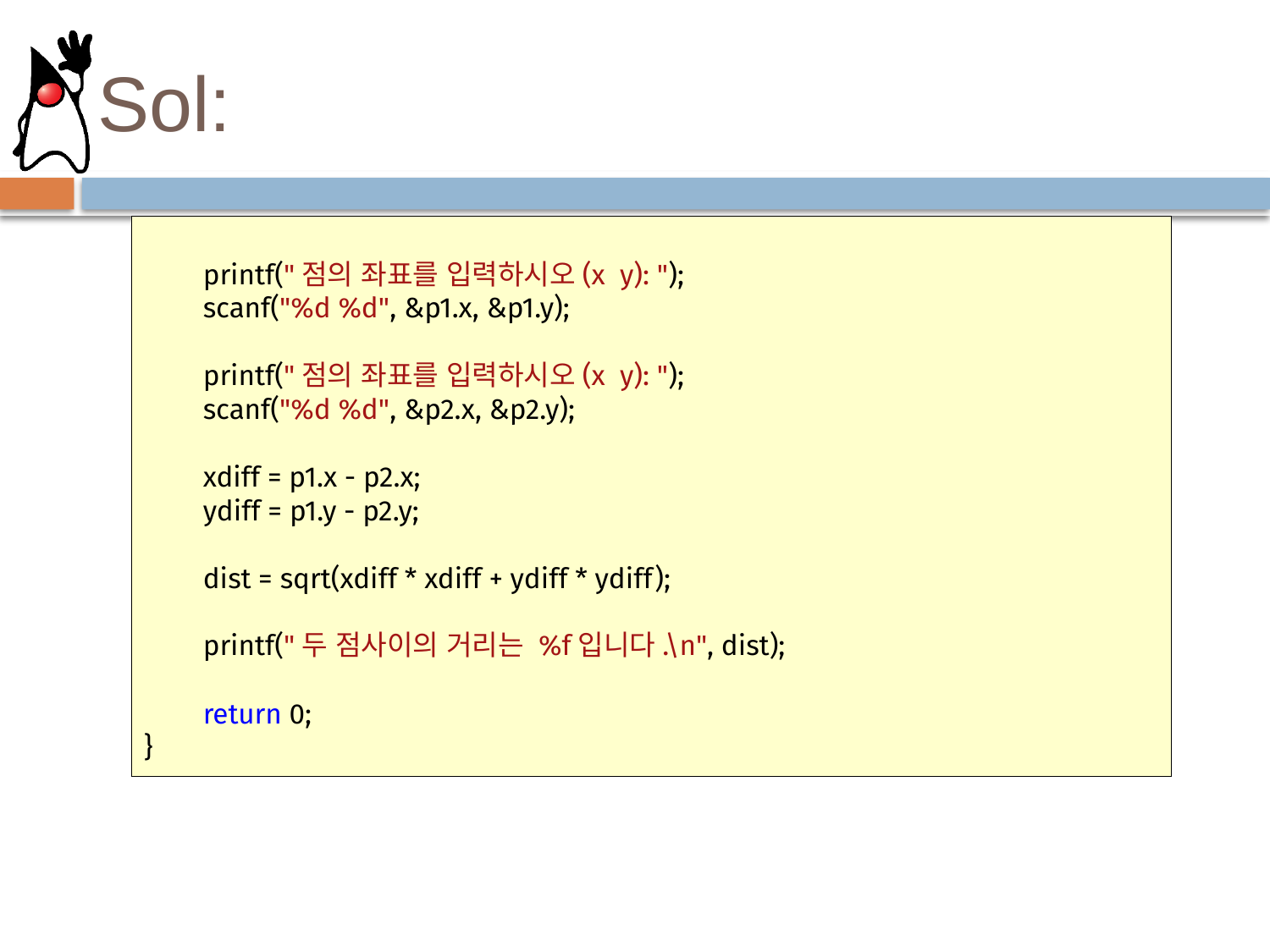

# Sol:

        printf("점의 좌표를 입력하시오(x  y): ");
        scanf("%d %d", &p1.x, &p1.y);

        printf("점의 좌표를 입력하시오(x  y): ");
        scanf("%d %d", &p2.x, &p2.y);

        xdiff = p1.x - p2.x;
        ydiff = p1.y - p2.y;

        dist = sqrt(xdiff * xdiff + ydiff * ydiff);

        printf("두 점사이의 거리는 %f입니다.\n", dist);

        return 0;
}